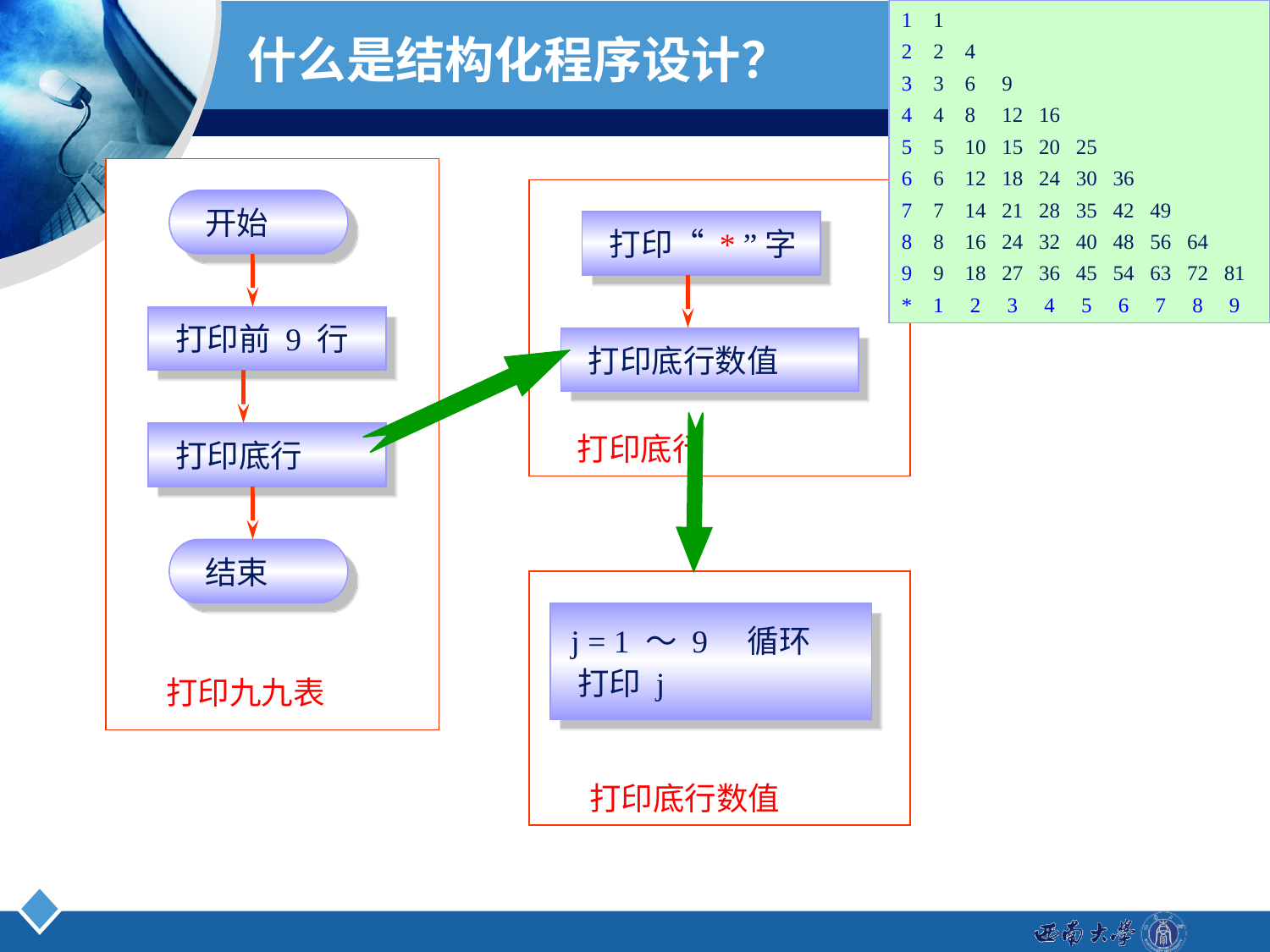

1    1
2    2    4
3    3    6     9
4    4    8     12   16
5    5    10   15   20   25
6    6    12   18   24   30   36
7    7    14   21   28   35   42   49
8    8    16   24   32   40   48   56   64
9    9    18   27   36   45   54   63   72   81
*    1     2     3     4     5     6     7     8     9
# 什么是结构化程序设计？

打印九九表

打印底行
 开始

 打印“ * ”字

 打印前 9 行
 打印底行数值

 打印底行

 结束

打印底行数值
 j = 1 ～ 9    循环
 打印 j